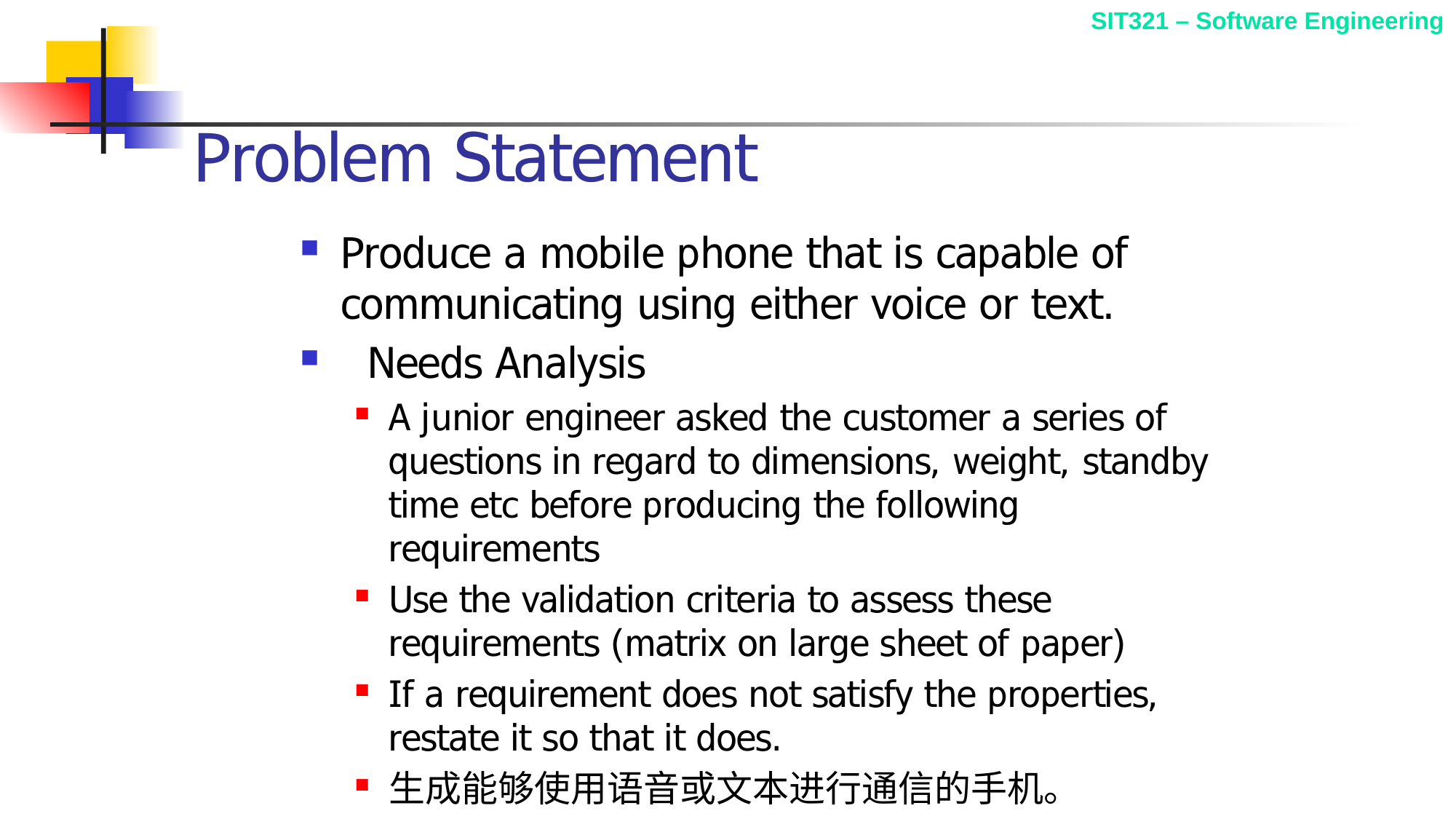

# Problem Statement
Produce a mobile phone that is capable of communicating using either voice or text.
  Needs Analysis
A junior engineer asked the customer a series of questions in regard to dimensions, weight, standby time etc before producing the following requirements
Use the validation criteria to assess these requirements (matrix on large sheet of paper)
If a requirement does not satisfy the properties, restate it so that it does.
生成能够使用语音或文本进行通信的手机。
需求分析
在提出以下要求之前，一位初级工程师就尺寸、重量、待机时间等询问了客户一系列问题
使用验证标准评估这些要求（大纸上的矩阵）
如果要求不符合属性，请重述它，以便满足。